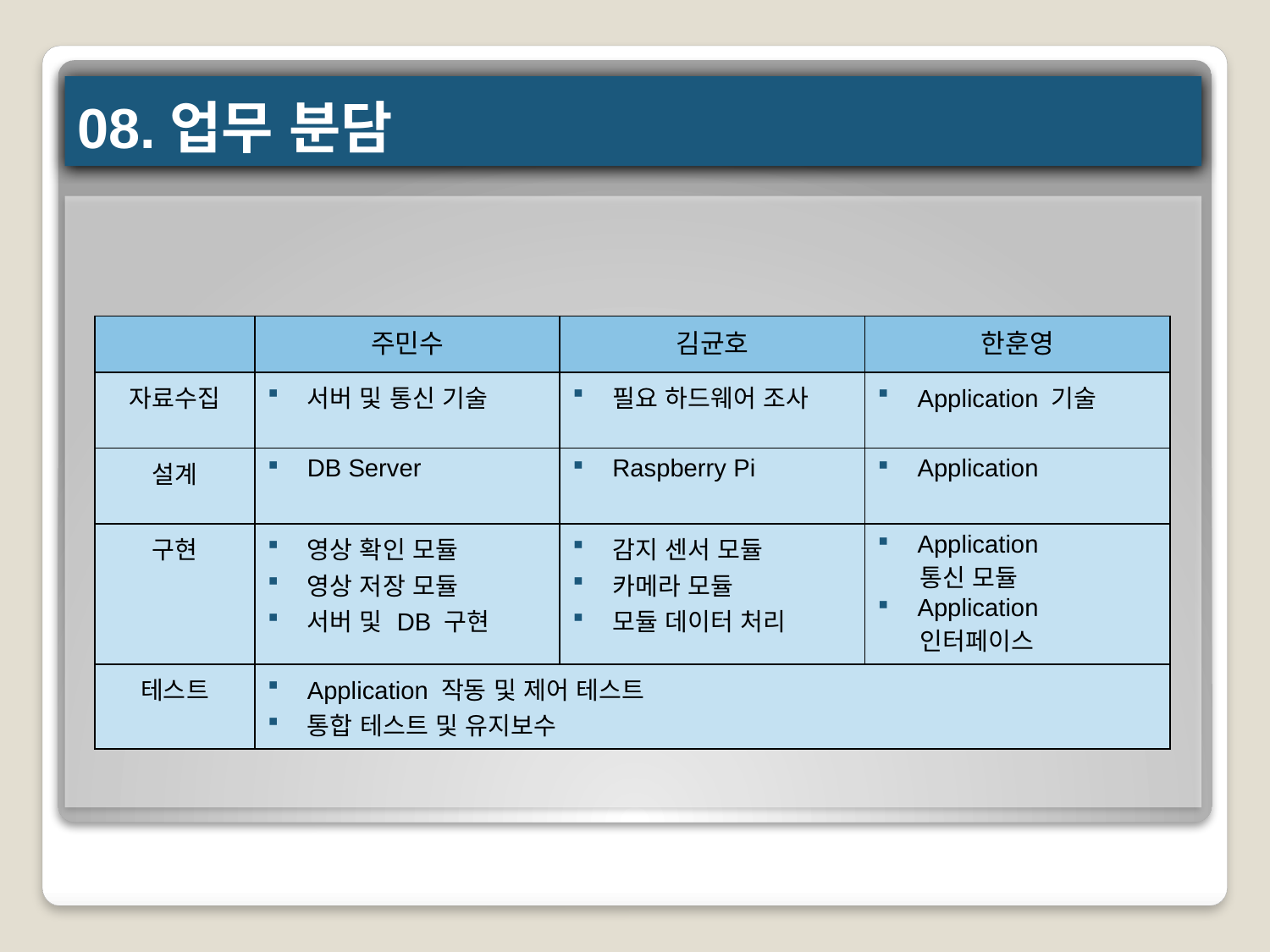

# 08.업무 분담

|  | 주민수 | 김균호 | 한훈영 |
| --- | --- | --- | --- |
| 자료수집 | 서버 및 통신 기술 | 필요 하드웨어 조사 | Application 기술 |
| 설계 | DB Server | Raspberry Pi | Application |
| 구현 | 영상 확인 모듈 영상 저장 모듈 서버 및 DB 구현 | 감지 센서 모듈 카메라 모듈 모듈 데이터 처리 | Application 통신 모듈 Application 인터페이스 |
| 테스트 | Application 작동 및 제어 테스트 통합 테스트 및 유지보수 |  |  |